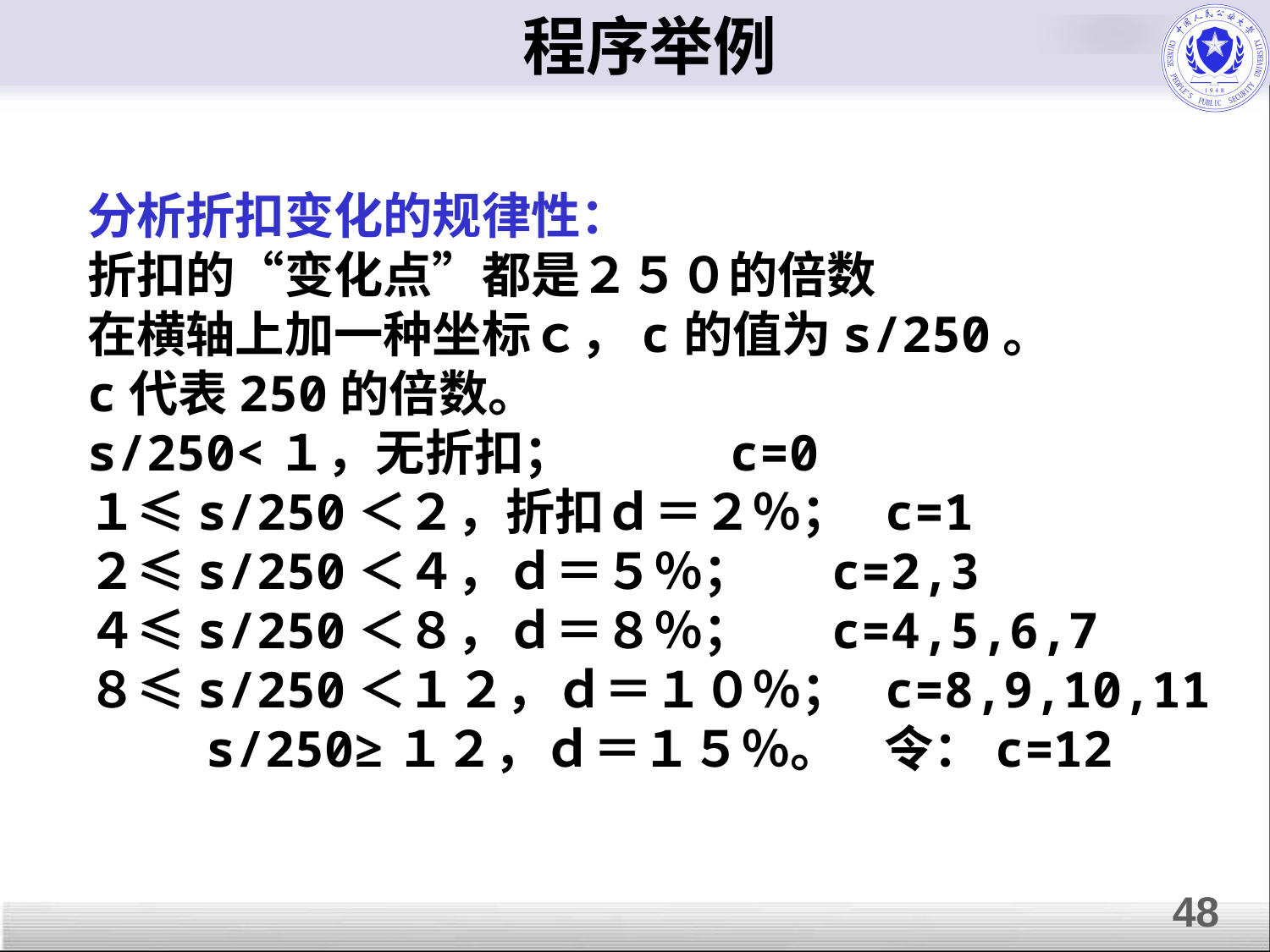

# 程序举例
分析折扣变化的规律性：
折扣的“变化点”都是２５０的倍数
在横轴上加一种坐标ｃ，c的值为s/250。
c代表250的倍数。
s/250<１，无折扣；             c=0
１≤s/250＜２，折扣ｄ＝２％；  c=1
２≤s/250＜４，ｄ＝５％；      c=2,3
４≤s/250＜８，ｄ＝８％；      c=4,5,6,7
８≤s/250＜１２，ｄ＝１０％；  c=8,9,10,11
    s/250≥１２，ｄ＝１５％。    令：c=12